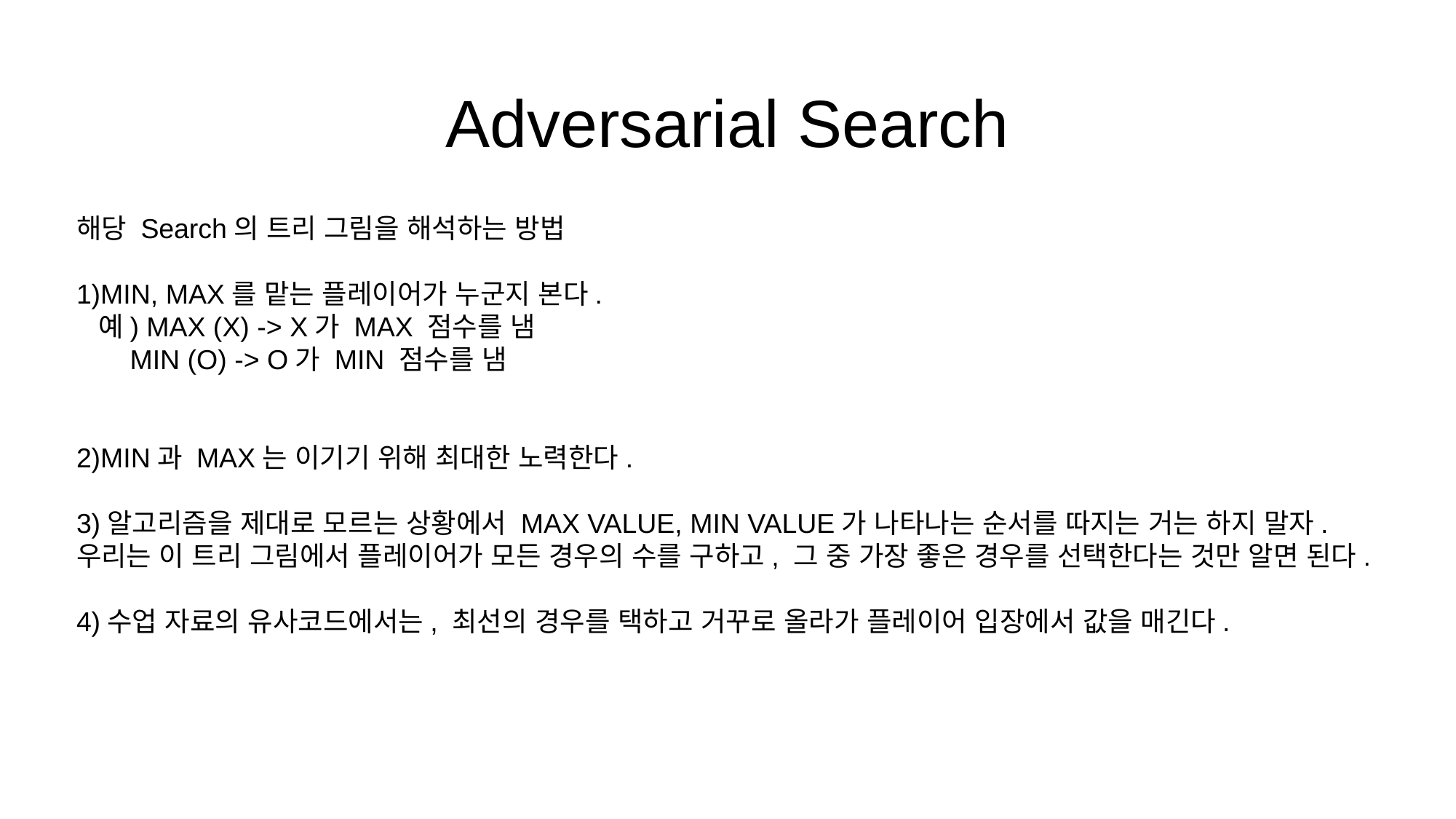

# Adversarial Search
해당 Search의 트리 그림을 해석하는 방법

1)MIN, MAX를 맡는 플레이어가 누군지 본다.
  예) MAX (X) -> X가 MAX 점수를 냄
       MIN (O) -> O가 MIN 점수를 냄

2)MIN과 MAX는 이기기 위해 최대한 노력한다.

3)알고리즘을 제대로 모르는 상황에서 MAX VALUE, MIN VALUE가 나타나는 순서를 따지는 거는 하지 말자. 우리는 이 트리 그림에서 플레이어가 모든 경우의 수를 구하고, 그 중 가장 좋은 경우를 선택한다는 것만 알면 된다.

4)수업 자료의 유사코드에서는, 최선의 경우를 택하고 거꾸로 올라가 플레이어 입장에서 값을 매긴다.